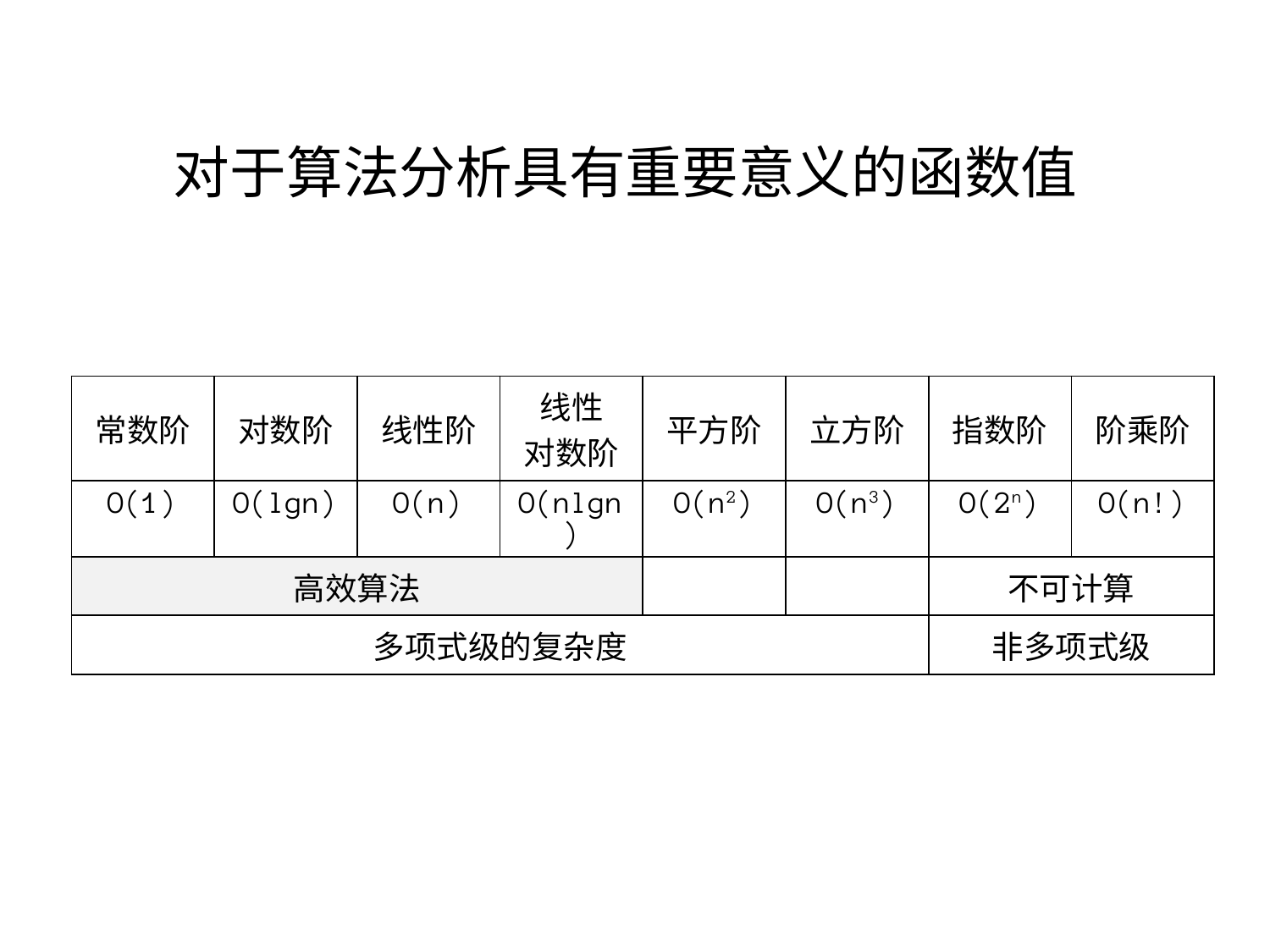

# 对于算法分析具有重要意义的函数值
| 常数阶 | 对数阶 | 线性阶 | 线性 对数阶 | 平方阶 | 立方阶 | 指数阶 | 阶乘阶 |
| --- | --- | --- | --- | --- | --- | --- | --- |
| O(1) | O(lgn) | O(n) | O(nlgn) | O(n2) | O(n3) | O(2n) | O(n!) |
| 高效算法 |  |  |  |  |  | 不可计算 |  |
| 多项式级的复杂度 |  |  |  |  |  | 非多项式级 |  |
87